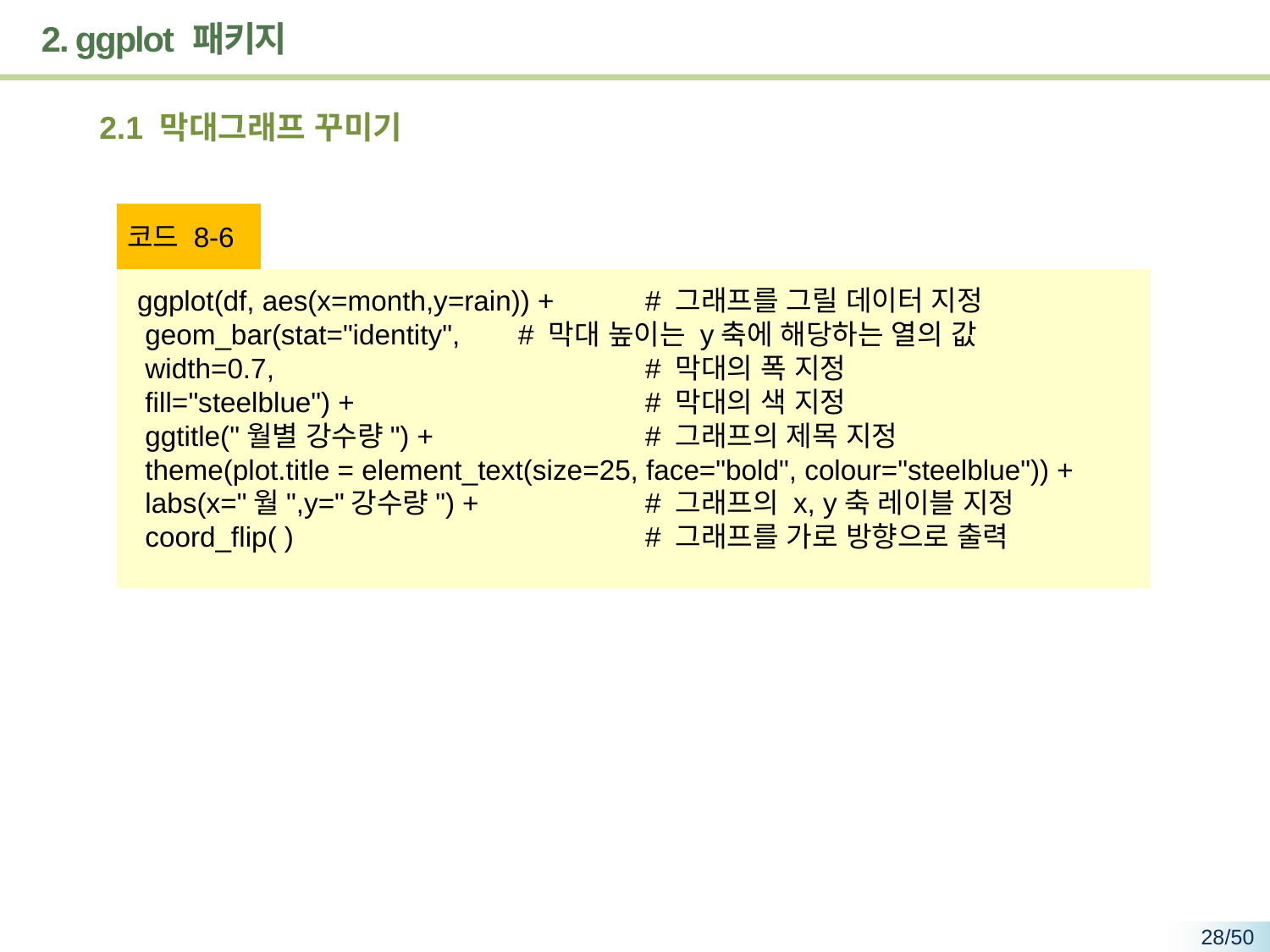

# 2. ggplot 패키지
   2.1 막대그래프 꾸미기

코드 8-6

ggplot(df, aes(x=month,y=rain)) + 	# 그래프를 그릴 데이터 지정
 geom_bar(stat="identity", 	# 막대 높이는 y축에 해당하는 열의 값
 width=0.7, 			# 막대의 폭 지정
 fill="steelblue") + 			# 막대의 색 지정
 ggtitle("월별 강수량") + 		# 그래프의 제목 지정
 theme(plot.title = element_text(size=25, face="bold", colour="steelblue")) +
 labs(x="월",y="강수량") + 		# 그래프의 x, y축 레이블 지정
 coord_flip( ) 			# 그래프를 가로 방향으로 출력